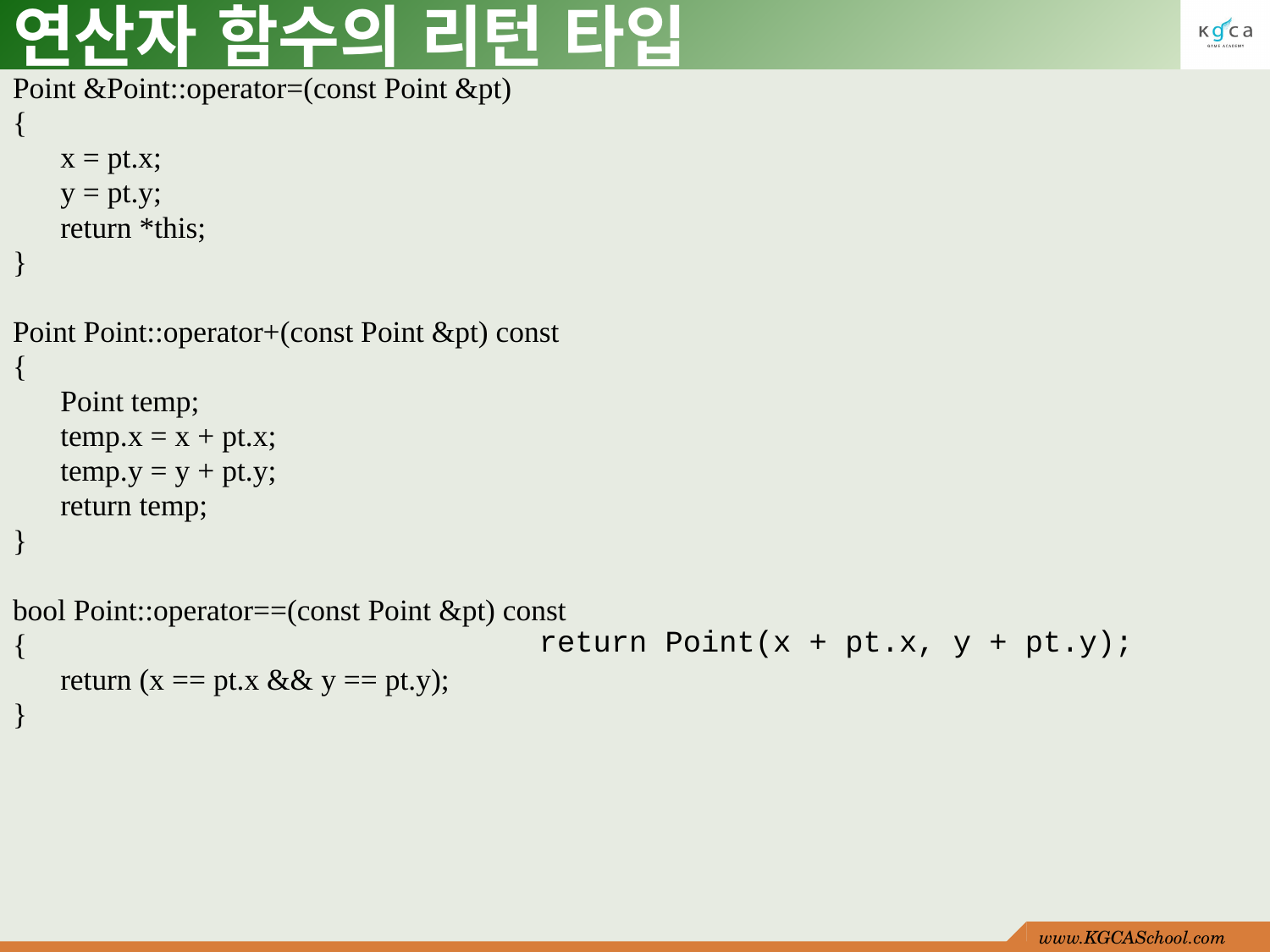

# 연산자 함수의 리턴 타입
Point &Point::operator=(const Point &pt)
{
	x = pt.x;
	y = pt.y;
	return *this;
}

Point Point::operator+(const Point &pt) const
{
	Point temp;
	temp.x = x + pt.x;
	temp.y = y + pt.y;
	return temp;
}

bool Point::operator==(const Point &pt) const
{
	return (x == pt.x && y == pt.y);
}
return Point(x + pt.x, y + pt.y);